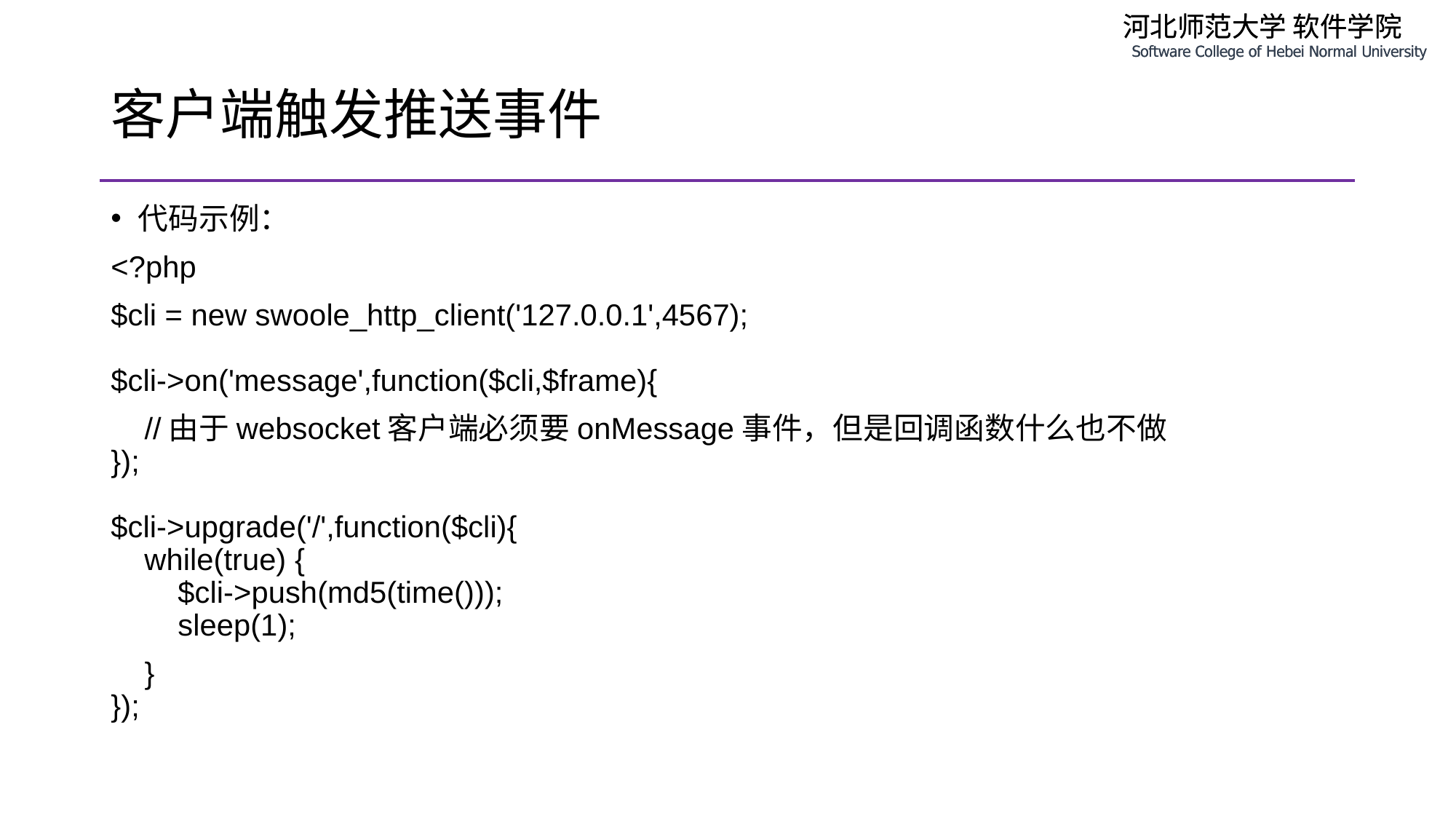

# 客户端触发推送事件
代码示例：
<?php
$cli = new swoole_http_client('127.0.0.1',4567);
$cli->on('message',function($cli,$frame){
    //由于websocket客户端必须要onMessage事件，但是回调函数什么也不做
});
$cli->upgrade('/',function($cli){
    while(true) {
        $cli->push(md5(time()));
        sleep(1);
    }
});